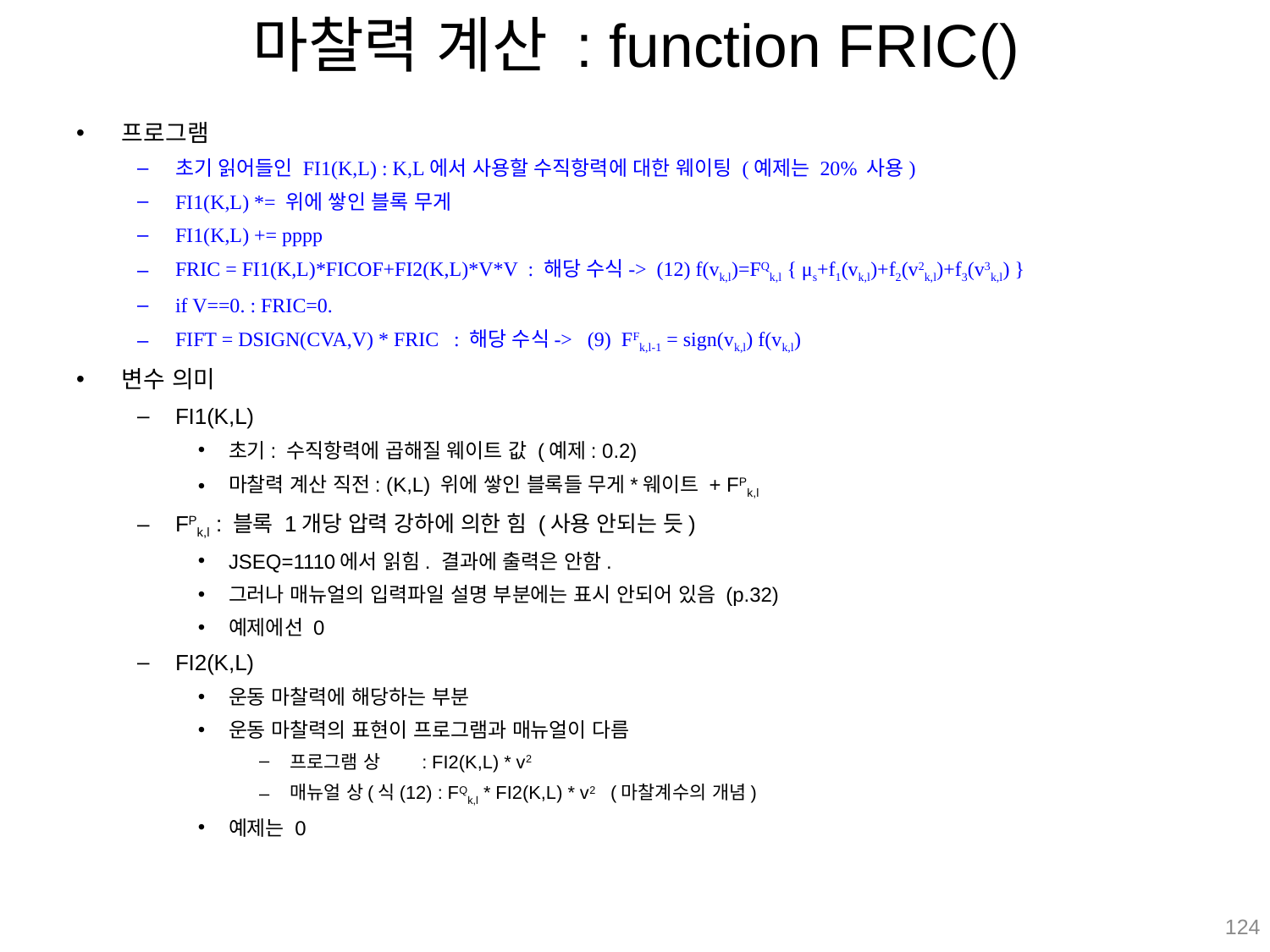

# 마찰력 계산 : function FRIC()
프로그램
초기 읽어들인 FI1(K,L) : K,L에서 사용할 수직항력에 대한 웨이팅 (예제는 20% 사용)
FI1(K,L) *= 위에 쌓인 블록 무게
FI1(K,L) += pppp
FRIC = FI1(K,L)*FICOF+FI2(K,L)*V*V  : 해당 수식->  (12) f(vk,l)=FQk,l { μs+f1(vk,l)+f2(v2k,l)+f3(v3k,l) }
if V==0. : FRIC=0.
FIFT = DSIGN(CVA,V) * FRIC   : 해당 수식->   (9)  FFk,l-1 = sign(vk,l) f(vk,l)
변수 의미
FI1(K,L)
초기: 수직항력에 곱해질 웨이트 값 (예제: 0.2)
마찰력 계산 직전: (K,L) 위에 쌓인 블록들 무게*웨이트 + FPk,l
FPk,l : 블록 1개당 압력 강하에 의한 힘 (사용 안되는 듯)
JSEQ=1110에서 읽힘. 결과에 출력은 안함.
그러나 매뉴얼의 입력파일 설명 부분에는 표시 안되어 있음 (p.32)
예제에선 0
FI2(K,L)
운동 마찰력에 해당하는 부분
운동 마찰력의 표현이 프로그램과 매뉴얼이 다름
프로그램 상       : FI2(K,L) * v2
매뉴얼 상(식(12) : FQk,l * FI2(K,L) * v2   (마찰계수의 개념)
예제는 0

124